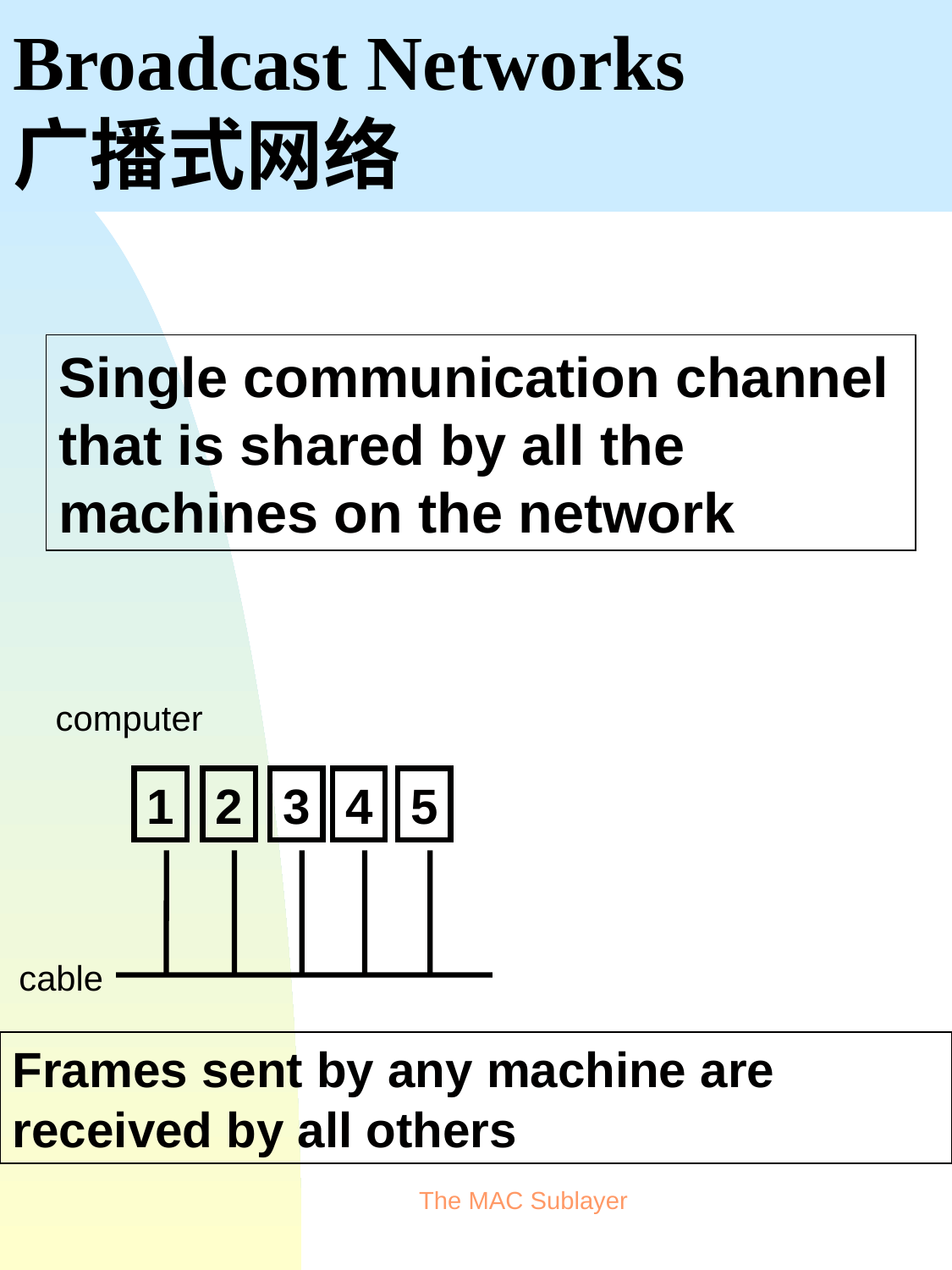

# Broadcast Networks 广播式网络
Single communication channel that is shared by all the machines on the network
computer
1
2
3
4
5

cable

Frames sent by any machine are received by all others

The MAC Sublayer
3